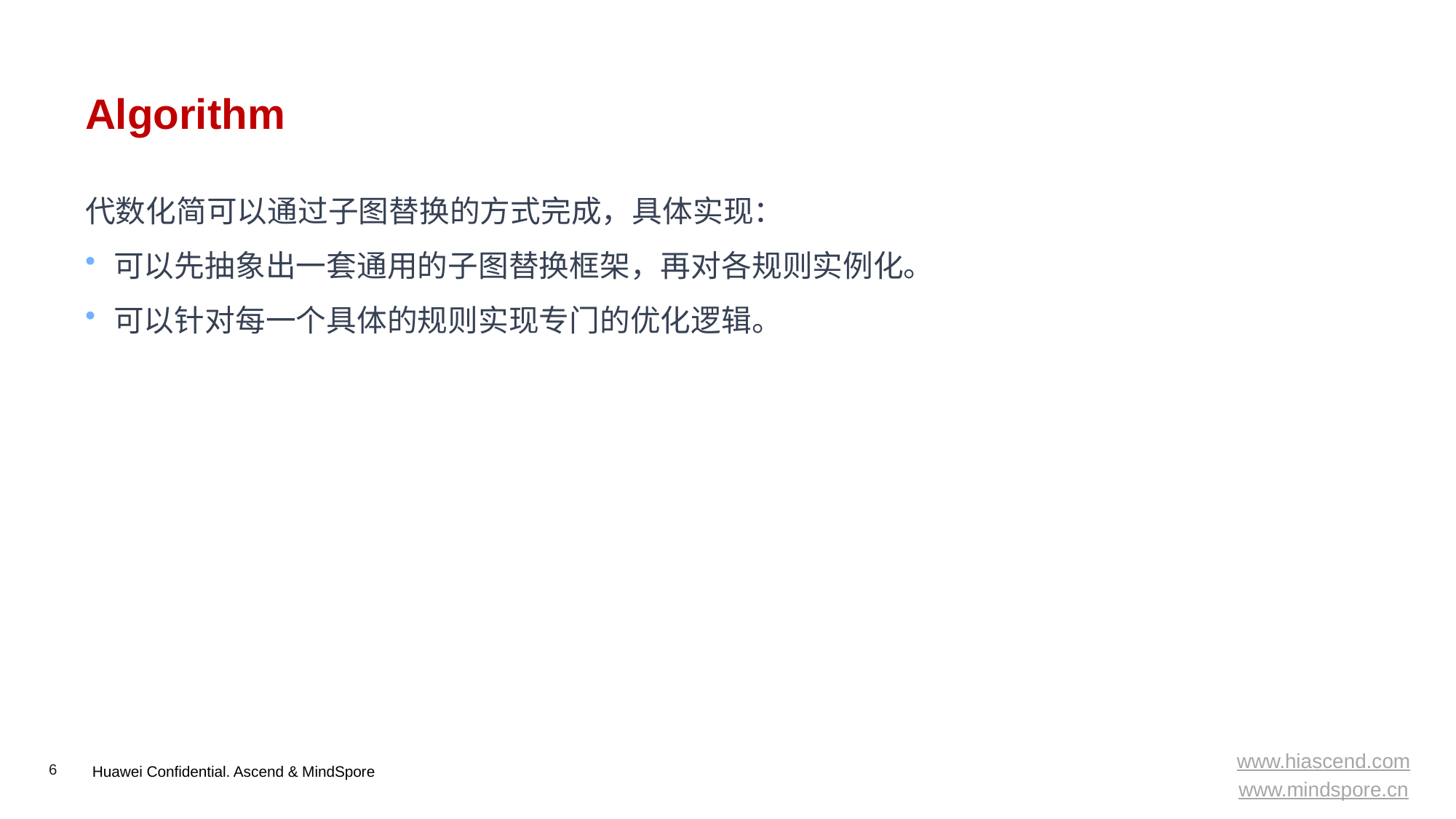

# Algorithm
代数化简可以通过子图替换的方式完成，具体实现：
可以先抽象出一套通用的子图替换框架，再对各规则实例化。
可以针对每一个具体的规则实现专门的优化逻辑。